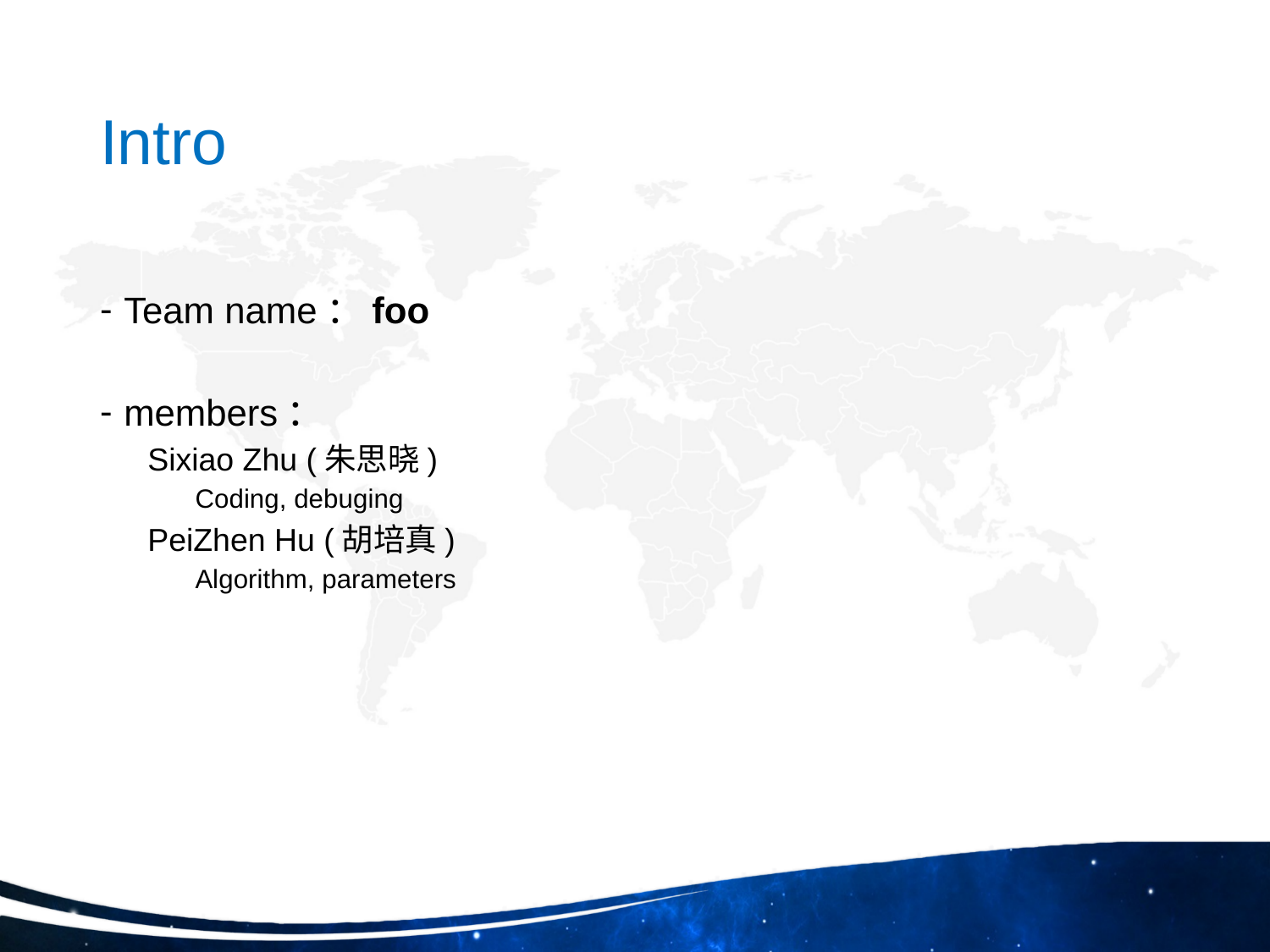

# Intro
Team name：foo

members：
Sixiao Zhu (朱思晓)
Coding, debuging
PeiZhen Hu (胡培真)
Algorithm, parameters